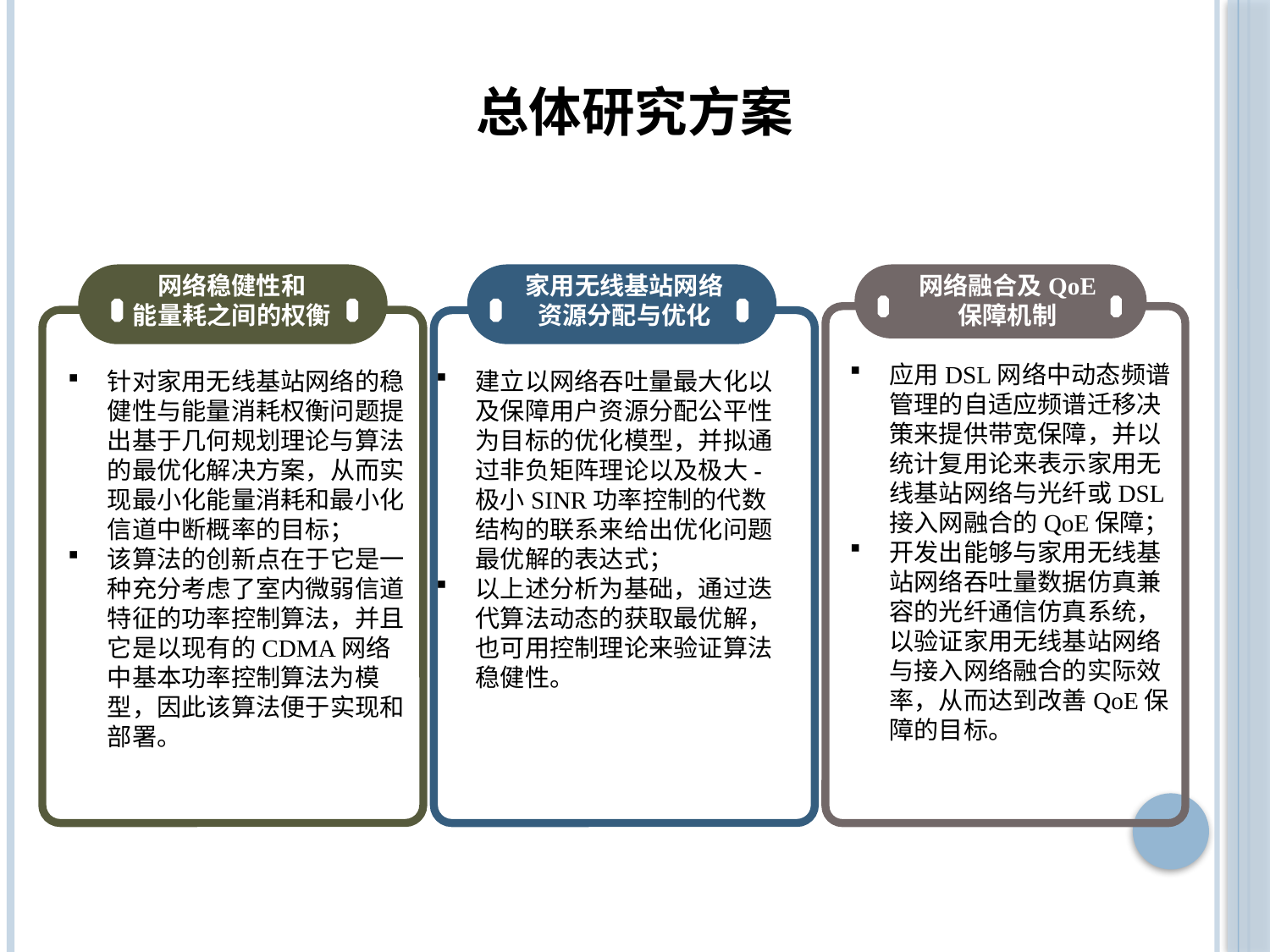

# 总体研究方案

网络稳健性和
能量耗之间的权衡

针对家用无线基站网络的稳健性与能量消耗权衡问题提出基于几何规划理论与算法的最优化解决方案，从而实现最小化能量消耗和最小化信道中断概率的目标；
该算法的创新点在于它是一种充分考虑了室内微弱信道特征的功率控制算法，并且它是以现有的CDMA网络中基本功率控制算法为模型，因此该算法便于实现和部署。

家用无线基站网络
资源分配与优化

建立以网络吞吐量最大化以及保障用户资源分配公平性为目标的优化模型，并拟通过非负矩阵理论以及极大-极小SINR功率控制的代数结构的联系来给出优化问题最优解的表达式；
以上述分析为基础，通过迭代算法动态的获取最优解，也可用控制理论来验证算法稳健性。

网络融合及QoE
保障机制

应用DSL网络中动态频谱管理的自适应频谱迁移决策来提供带宽保障，并以统计复用论来表示家用无线基站网络与光纤或DSL接入网融合的QoE保障；
开发出能够与家用无线基站网络吞吐量数据仿真兼容的光纤通信仿真系统，以验证家用无线基站网络与接入网络融合的实际效率，从而达到改善QoE保障的目标。